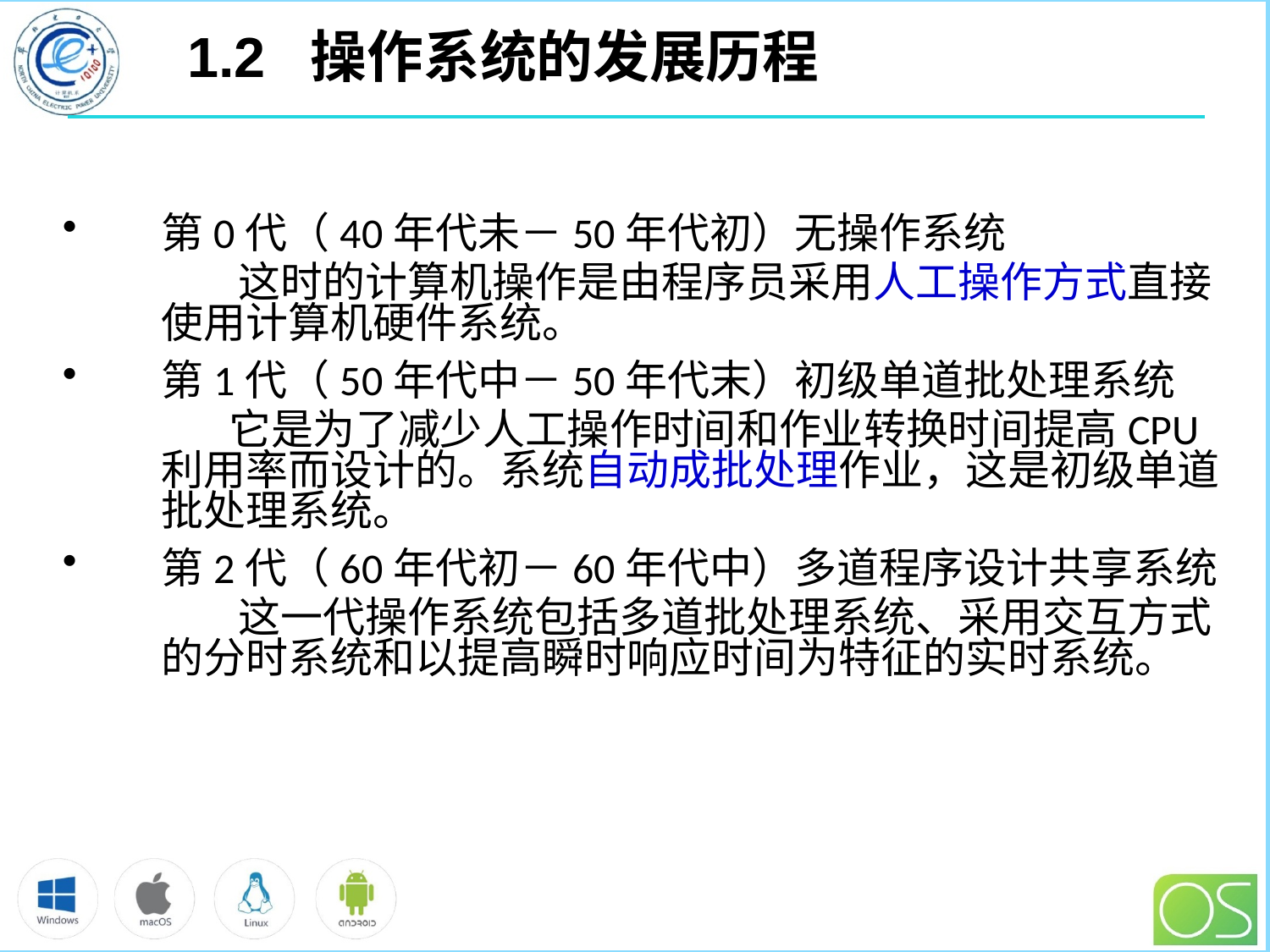

# 1.2  操作系统的发展历程

第0代（40年代未－50年代初）无操作系统
    	       这时的计算机操作是由程序员采用人工操作方式直接使用计算机硬件系统。
第1代（50年代中－50年代末）初级单道批处理系统
    	      它是为了减少人工操作时间和作业转换时间提高CPU利用率而设计的。系统自动成批处理作业，这是初级单道批处理系统。
第2代（60年代初－60年代中）多道程序设计共享系统
    	       这一代操作系统包括多道批处理系统、采用交互方式的分时系统和以提高瞬时响应时间为特征的实时系统。